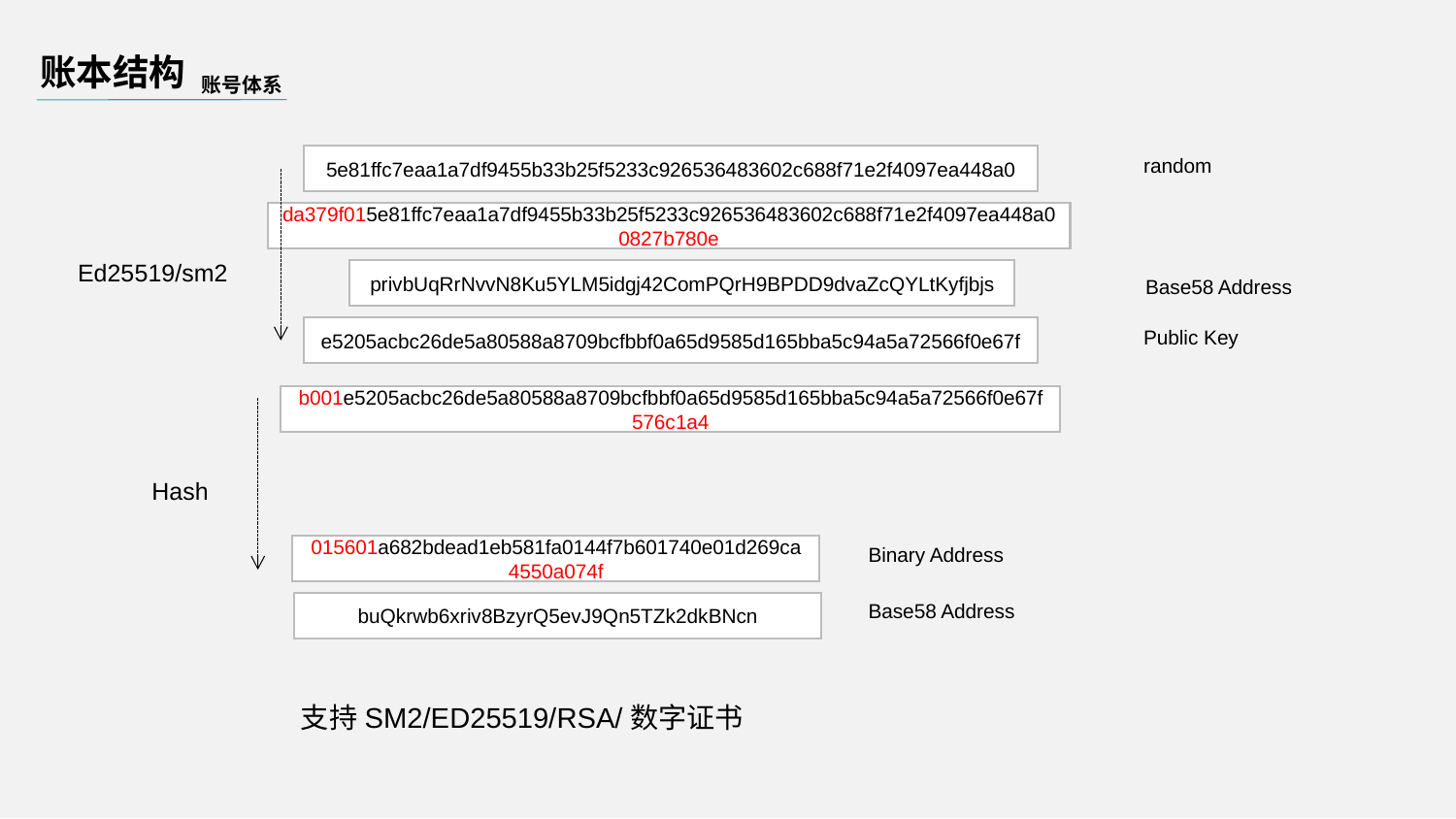

账本结构
账号体系

5e81ffc7eaa1a7df9455b33b25f5233c926536483602c688f71e2f4097ea448a0
random
da379f015e81ffc7eaa1a7df9455b33b25f5233c926536483602c688f71e2f4097ea448a00827b780e
Ed25519/sm2
privbUqRrNvvN8Ku5YLM5idgj42ComPQrH9BPDD9dvaZcQYLtKyfjbjs
Base58 Address
e5205acbc26de5a80588a8709bcfbbf0a65d9585d165bba5c94a5a72566f0e67f
Public Key
b001e5205acbc26de5a80588a8709bcfbbf0a65d9585d165bba5c94a5a72566f0e67f576c1a4
Hash
015601a682bdead1eb581fa0144f7b601740e01d269ca4550a074f
Binary Address
Base58 Address
buQkrwb6xriv8BzyrQ5evJ9Qn5TZk2dkBNcn
支持SM2/ED25519/RSA/数字证书